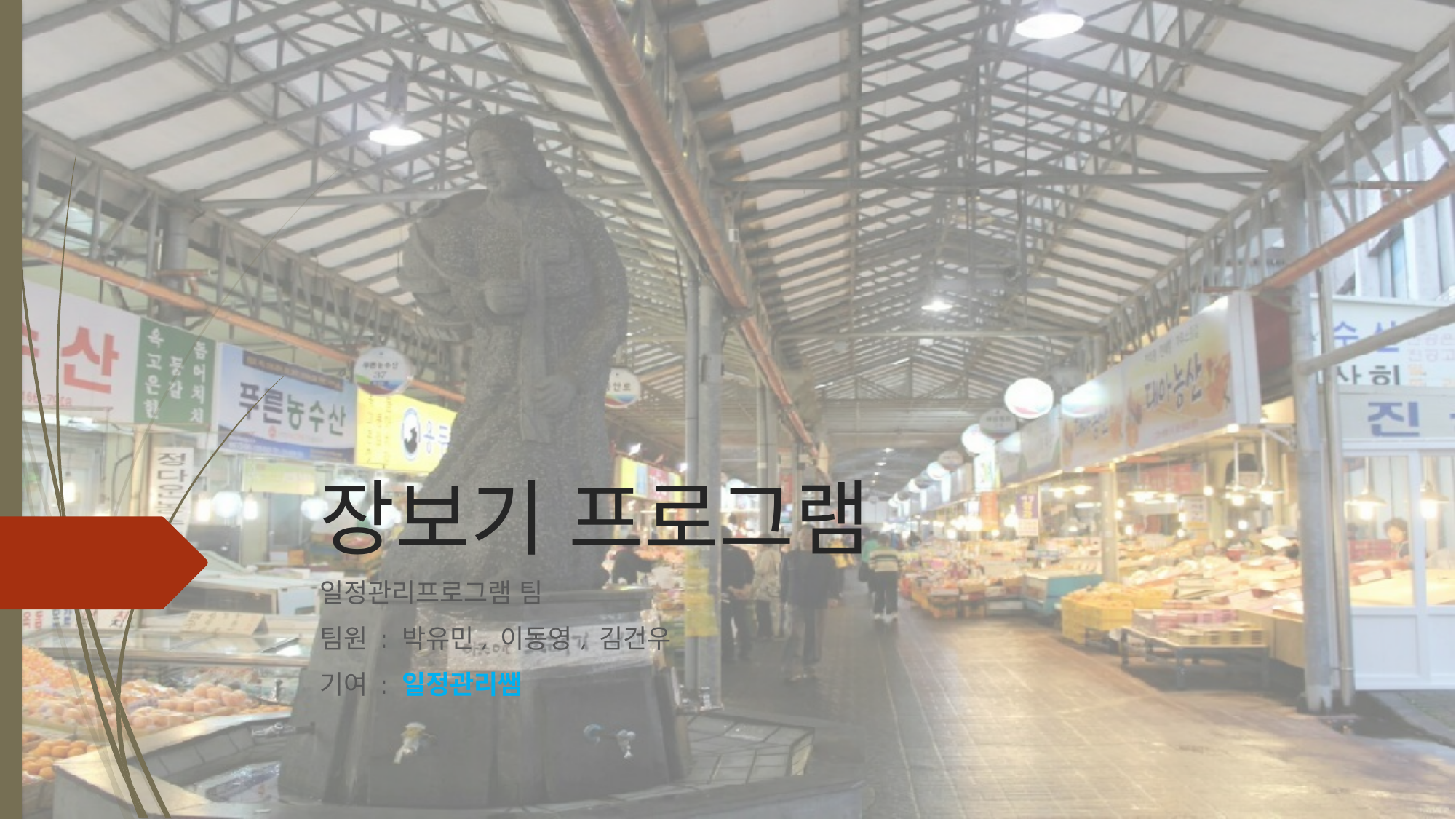

# 장보기 프로그램
일정관리프로그램 팀
팀원 : 박유민, 이동영, 김건우
기여 : 일정관리쌤